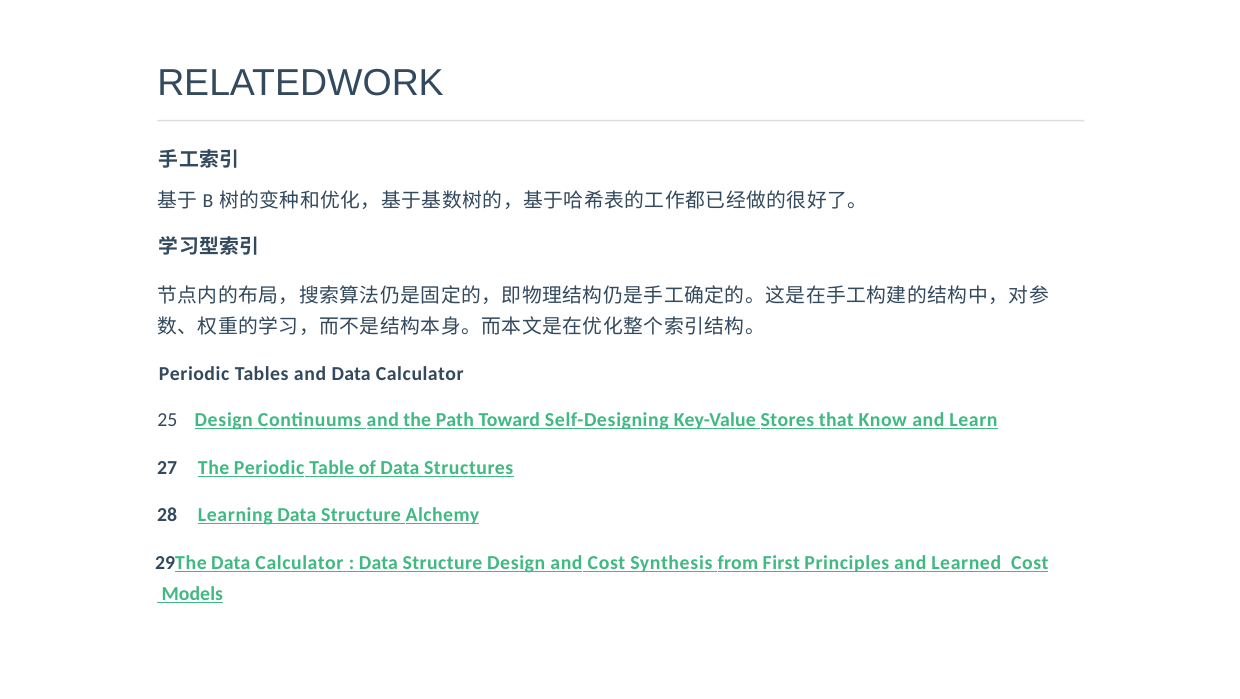

# RELATEDWORK
手工索引

基于B树的变种和优化，基于基数树的，基于哈希表的工作都已经做的很好了。
学习型索引
节点内的布局，搜索算法仍是固定的，即物理结构仍是手工确定的。这是在手工构建的结构中，对参 数、权重的学习，而不是结构本身。而本文是在优化整个索引结构。
Periodic Tables and Data Calculator

25   Design Continuums and the Path Toward Self-Designing Key-Value Stores that Know and Learn

The Periodic Table of Data Structures

Learning Data Structure Alchemy
The Data Calculator : Data Structure Design and Cost Synthesis from First Principles and Learned  Cost Models